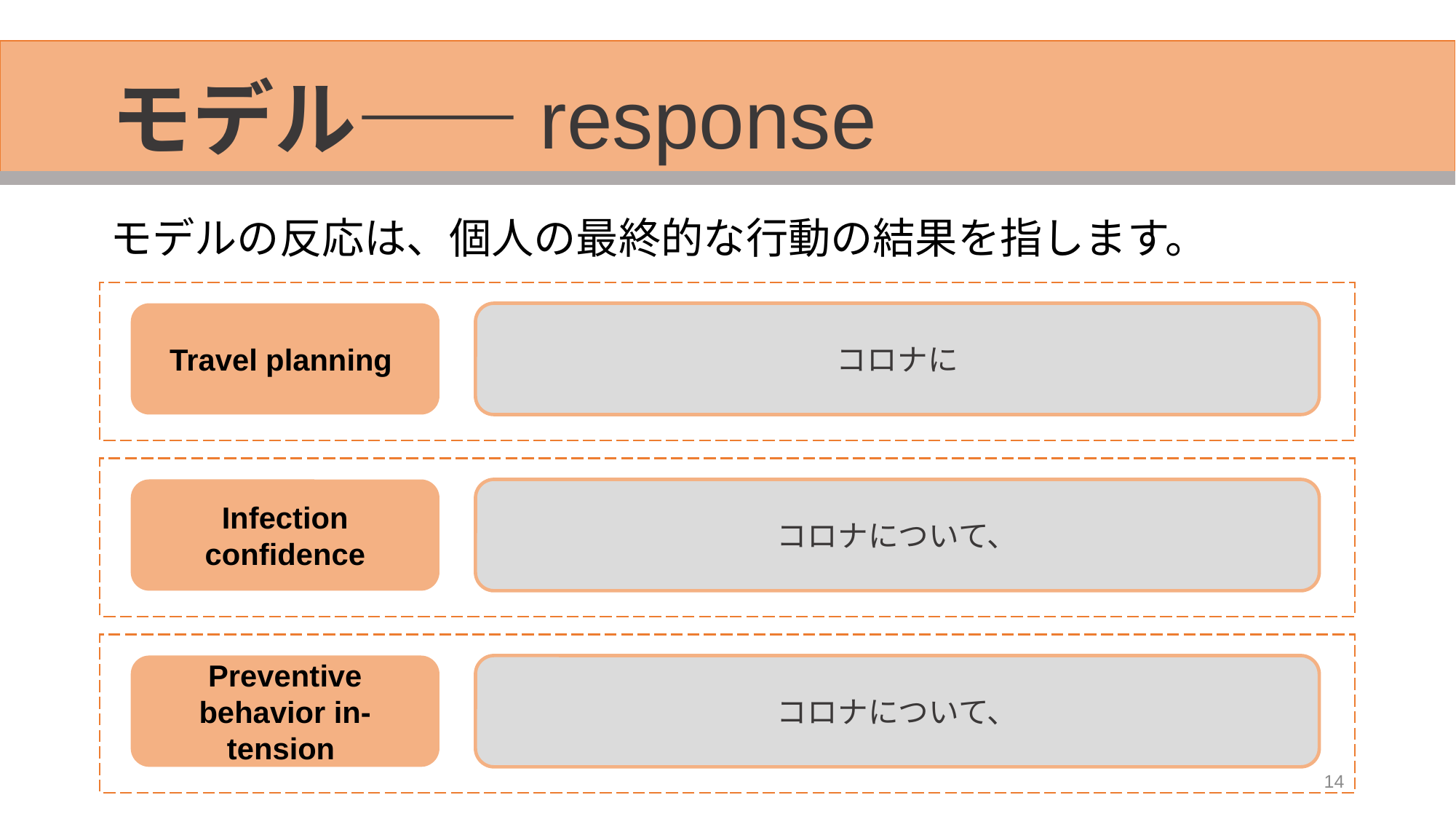

# モデル——response
モデルの反応は、個人の最終的な行動の結果を指します。

Travel planning
コロナに

Infection confidence
コロナについて、

Preventive behavior in-
tension
コロナについて、
14